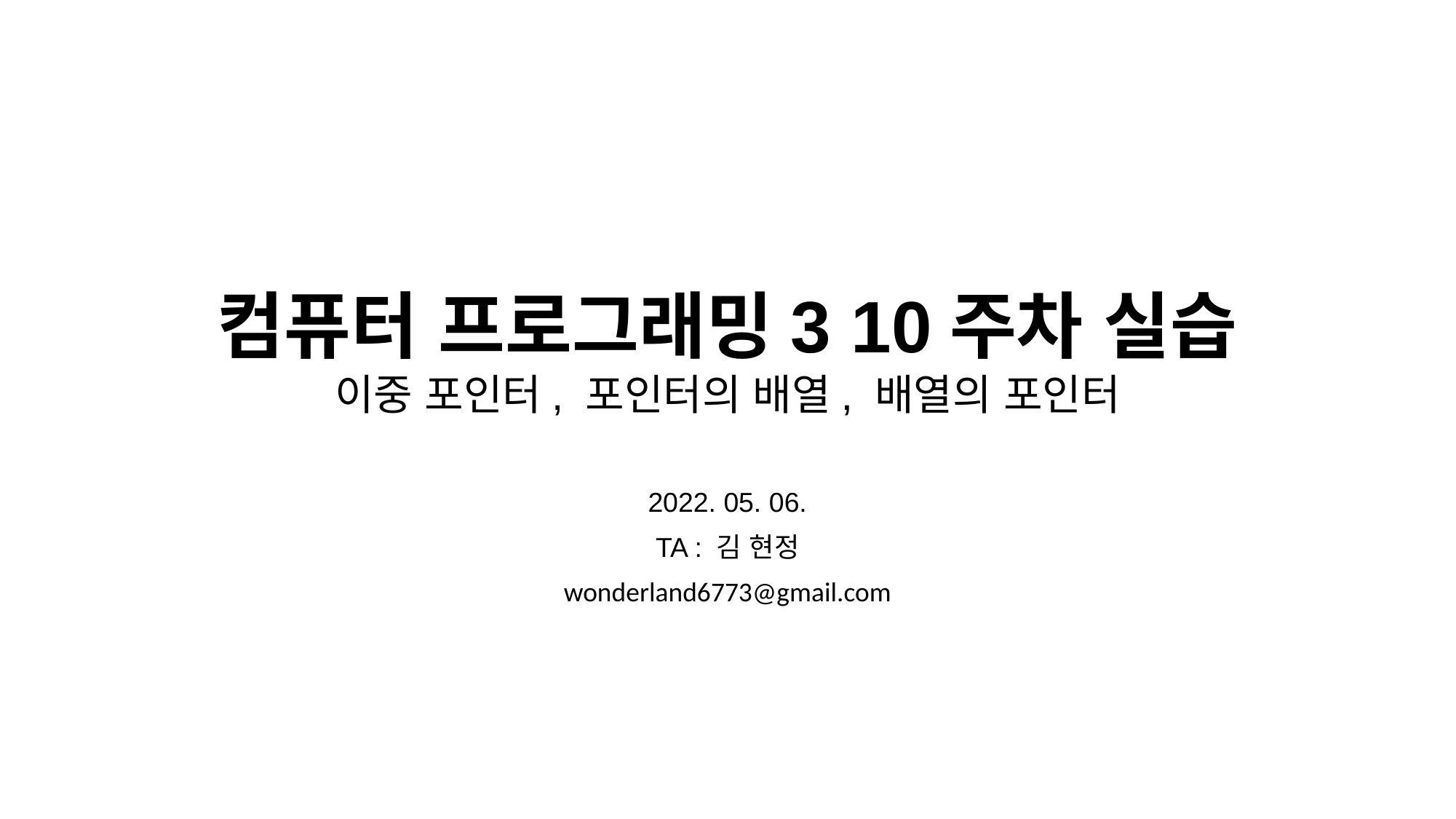

# 컴퓨터 프로그래밍3 10주차 실습 이중 포인터, 포인터의 배열, 배열의 포인터
2022. 05. 06.
TA : 김 현정
wonderland6773@gmail.com